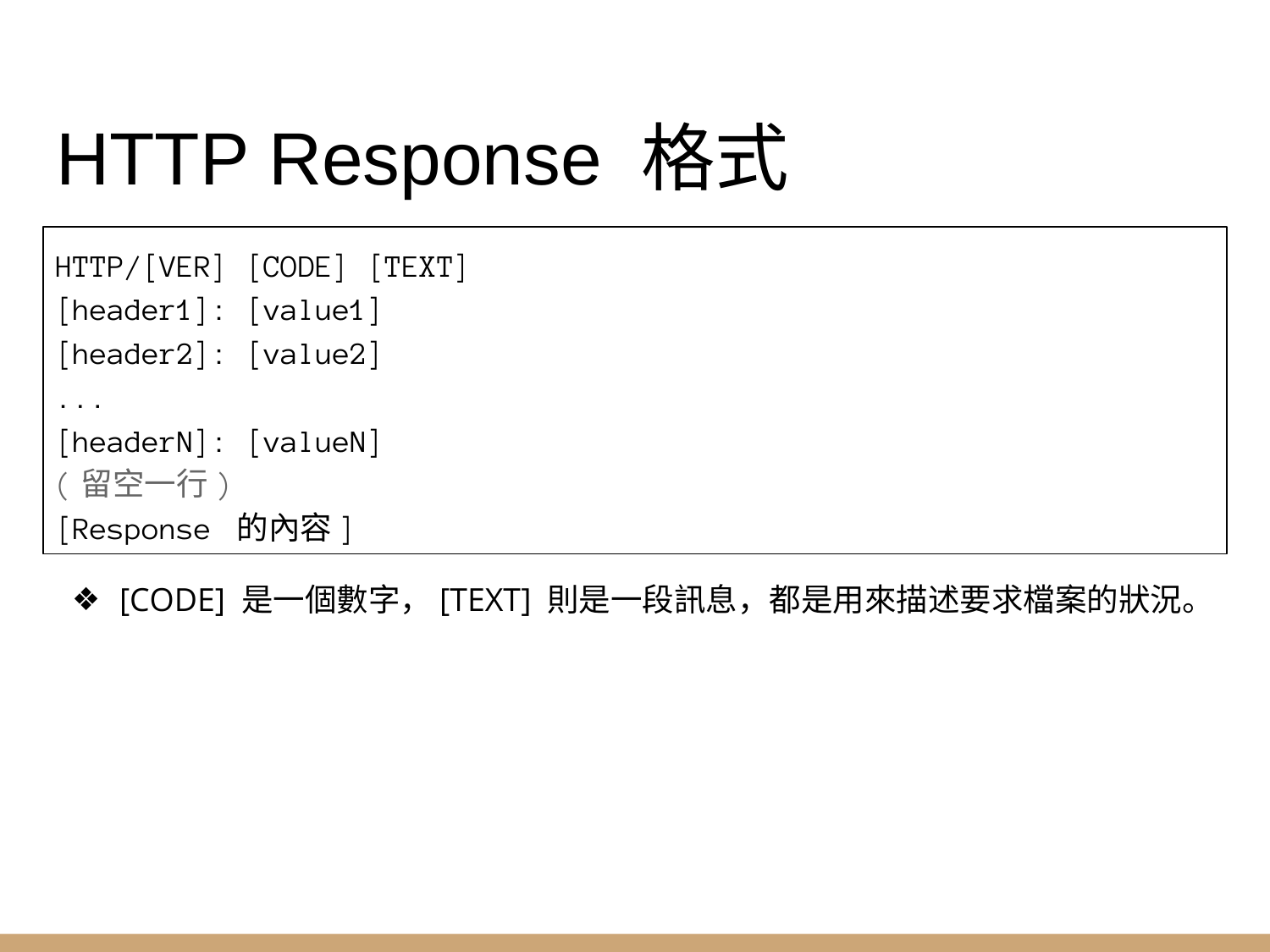

# HTTP Response 格式
HTTP/[VER] [CODE] [TEXT]
[header1]: [value1]
[header2]: [value2]
...
[headerN]: [valueN]
(留空一行)
[Response 的內容]
[CODE] 是一個數字，[TEXT] 則是一段訊息，都是用來描述要求檔案的狀況。